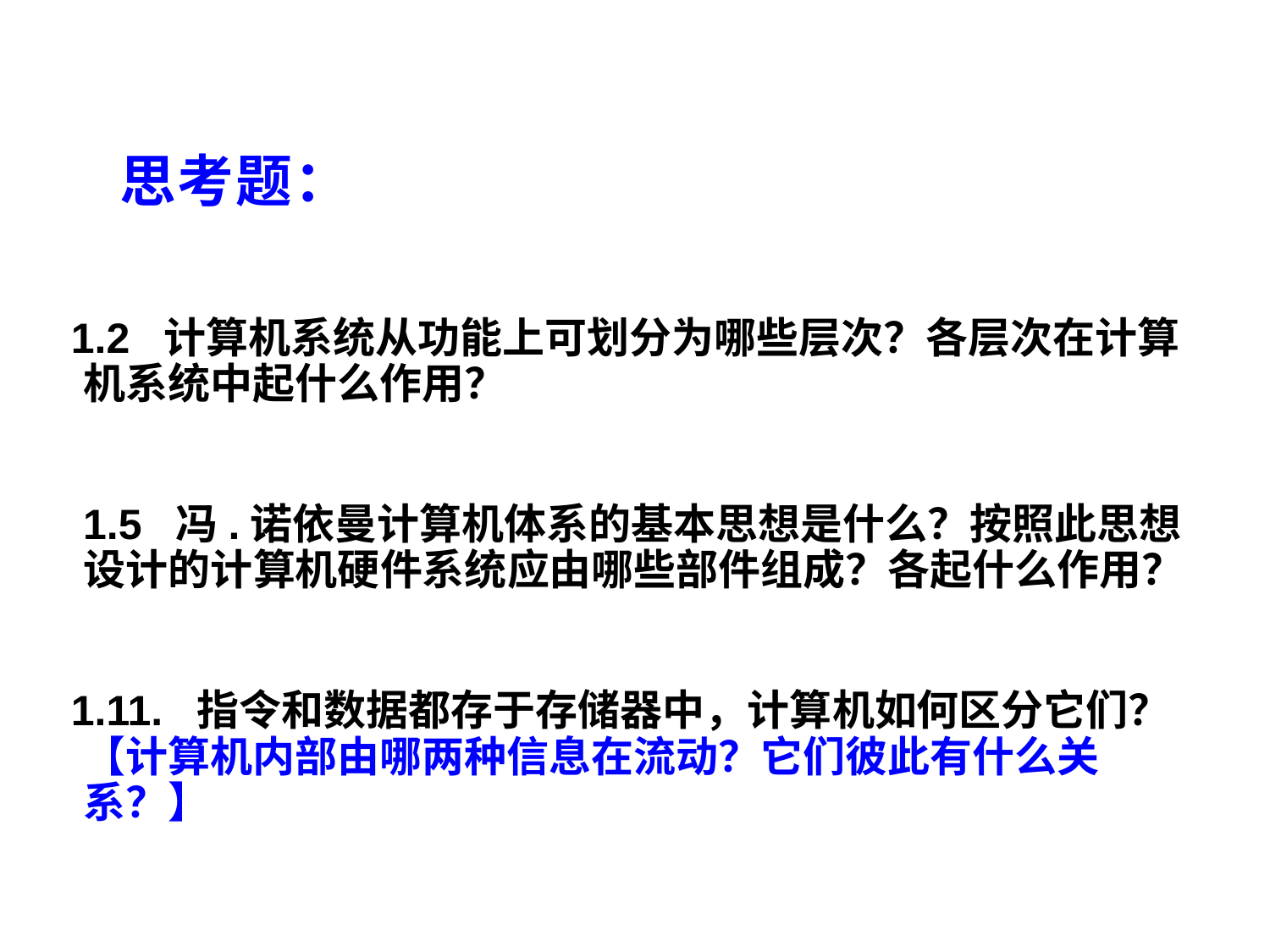

思考题：

1.2  计算机系统从功能上可划分为哪些层次？各层次在计算机系统中起什么作用？

 1.5  冯.诺依曼计算机体系的基本思想是什么？按照此思想设计的计算机硬件系统应由哪些部件组成？各起什么作用？

1.11.  指令和数据都存于存储器中，计算机如何区分它们？【计算机内部由哪两种信息在流动？它们彼此有什么关系？】